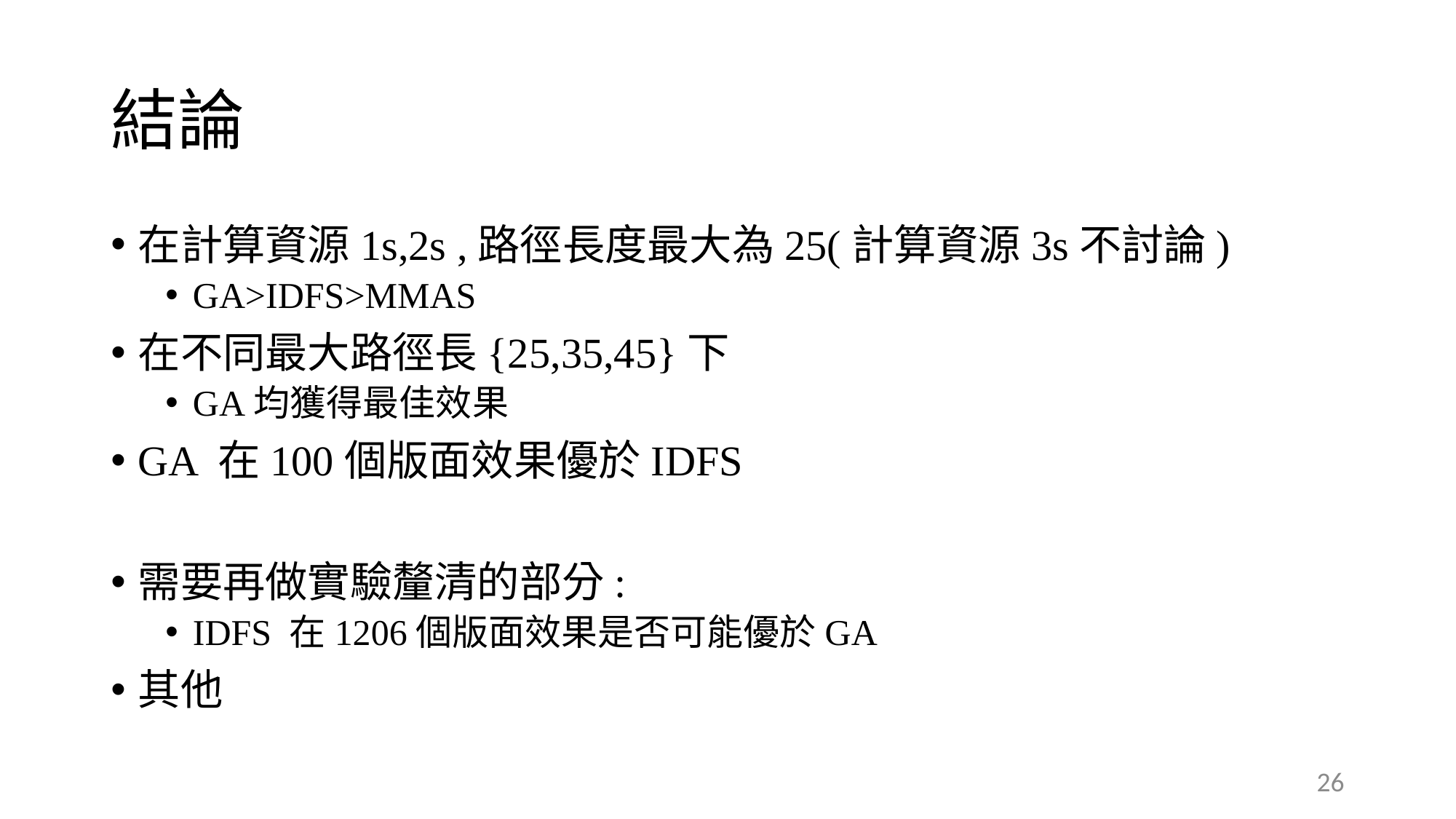

# 結論
在計算資源1s,2s ,路徑長度最大為25(計算資源3s不討論)
GA>IDFS>MMAS
在不同最大路徑長{25,35,45}下
GA均獲得最佳效果
GA 在100個版面效果優於IDFS

需要再做實驗釐清的部分:
IDFS 在1206個版面效果是否可能優於GA
其他
26